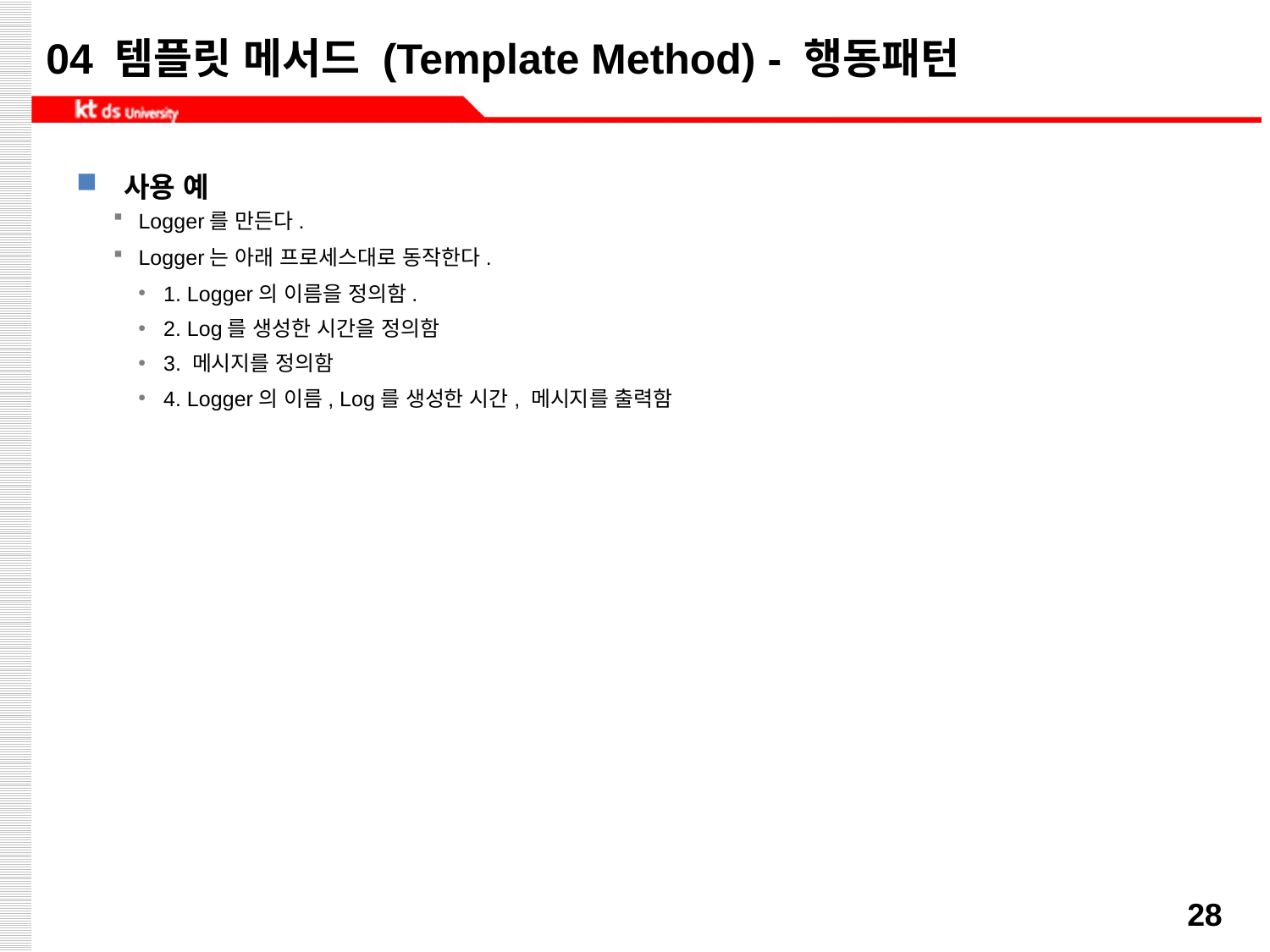

# 04 템플릿 메서드 (Template Method) - 행동패턴
사용 예
Logger를 만든다.
Logger는 아래 프로세스대로 동작한다.
1. Logger의 이름을 정의함.
2. Log를 생성한 시간을 정의함
3. 메시지를 정의함
4. Logger의 이름, Log를 생성한 시간, 메시지를 출력함